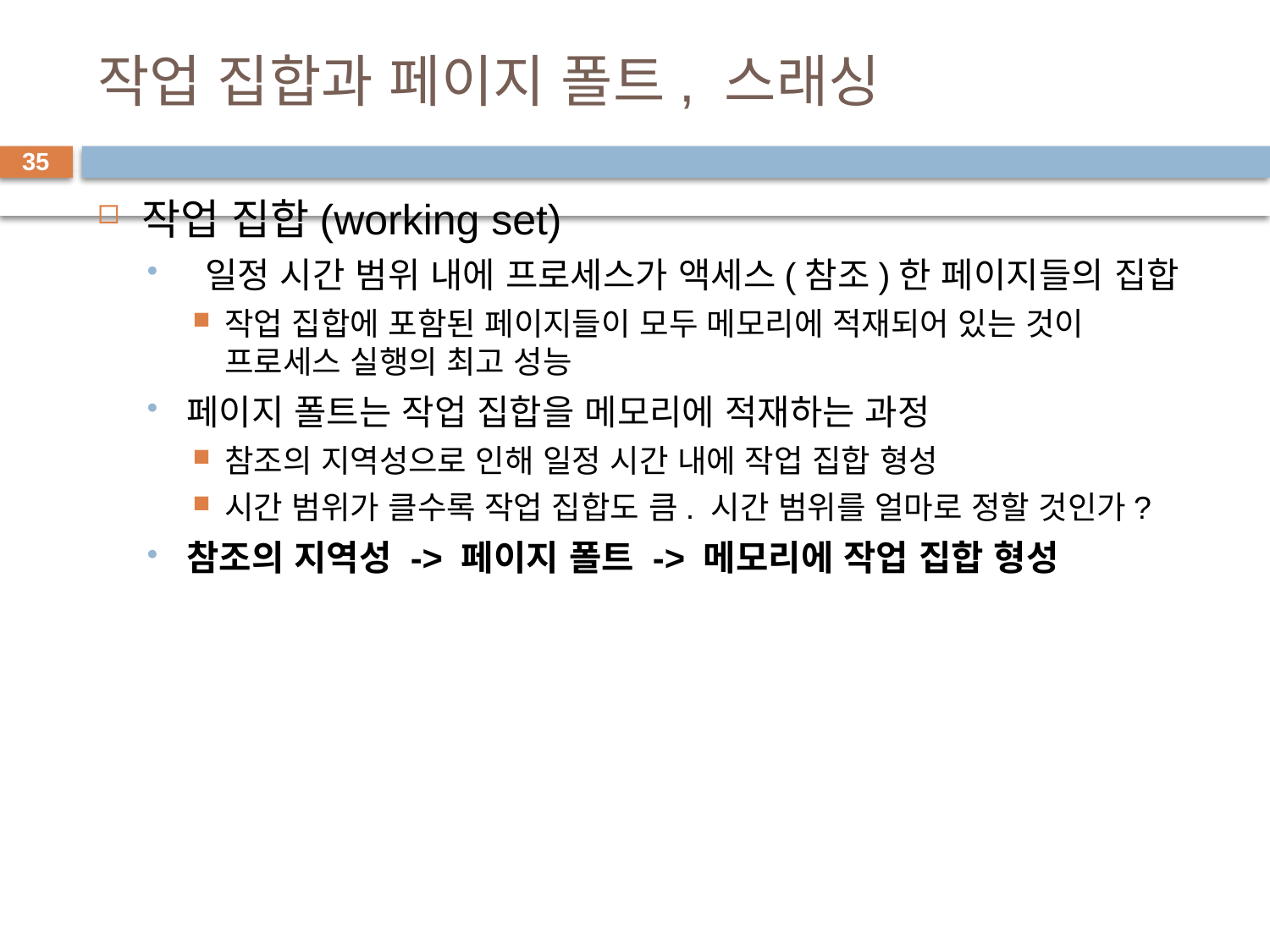

# 작업 집합과 페이지 폴트, 스래싱
35
작업 집합(working set)
 일정 시간 범위 내에 프로세스가 액세스(참조)한 페이지들의 집합
작업 집합에 포함된 페이지들이 모두 메모리에 적재되어 있는 것이 프로세스 실행의 최고 성능
페이지 폴트는 작업 집합을 메모리에 적재하는 과정
참조의 지역성으로 인해 일정 시간 내에 작업 집합 형성
시간 범위가 클수록 작업 집합도 큼. 시간 범위를 얼마로 정할 것인가?
참조의 지역성 -> 페이지 폴트 -> 메모리에 작업 집합 형성